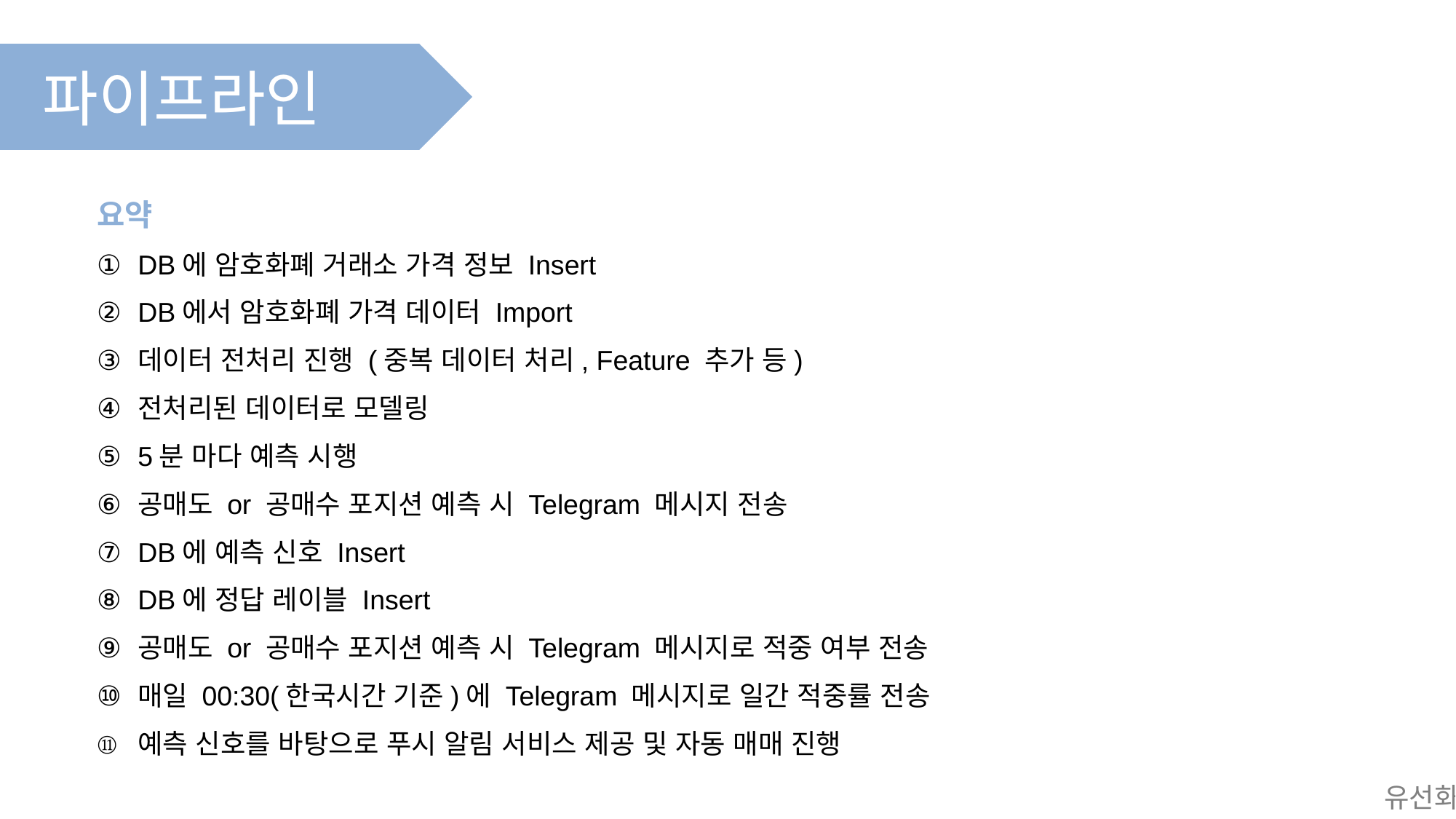

파이프라인
요약
DB에 암호화폐 거래소 가격 정보 Insert
DB에서 암호화폐 가격 데이터 Import
데이터 전처리 진행 (중복 데이터 처리, Feature 추가 등)
전처리된 데이터로 모델링
5분 마다 예측 시행
공매도 or 공매수 포지션 예측 시 Telegram 메시지 전송
DB에 예측 신호 Insert
DB에 정답 레이블 Insert
공매도 or 공매수 포지션 예측 시 Telegram 메시지로 적중 여부 전송
매일 00:30(한국시간 기준)에 Telegram 메시지로 일간 적중률 전송
예측 신호를 바탕으로 푸시 알림 서비스 제공 및 자동 매매 진행
유선화